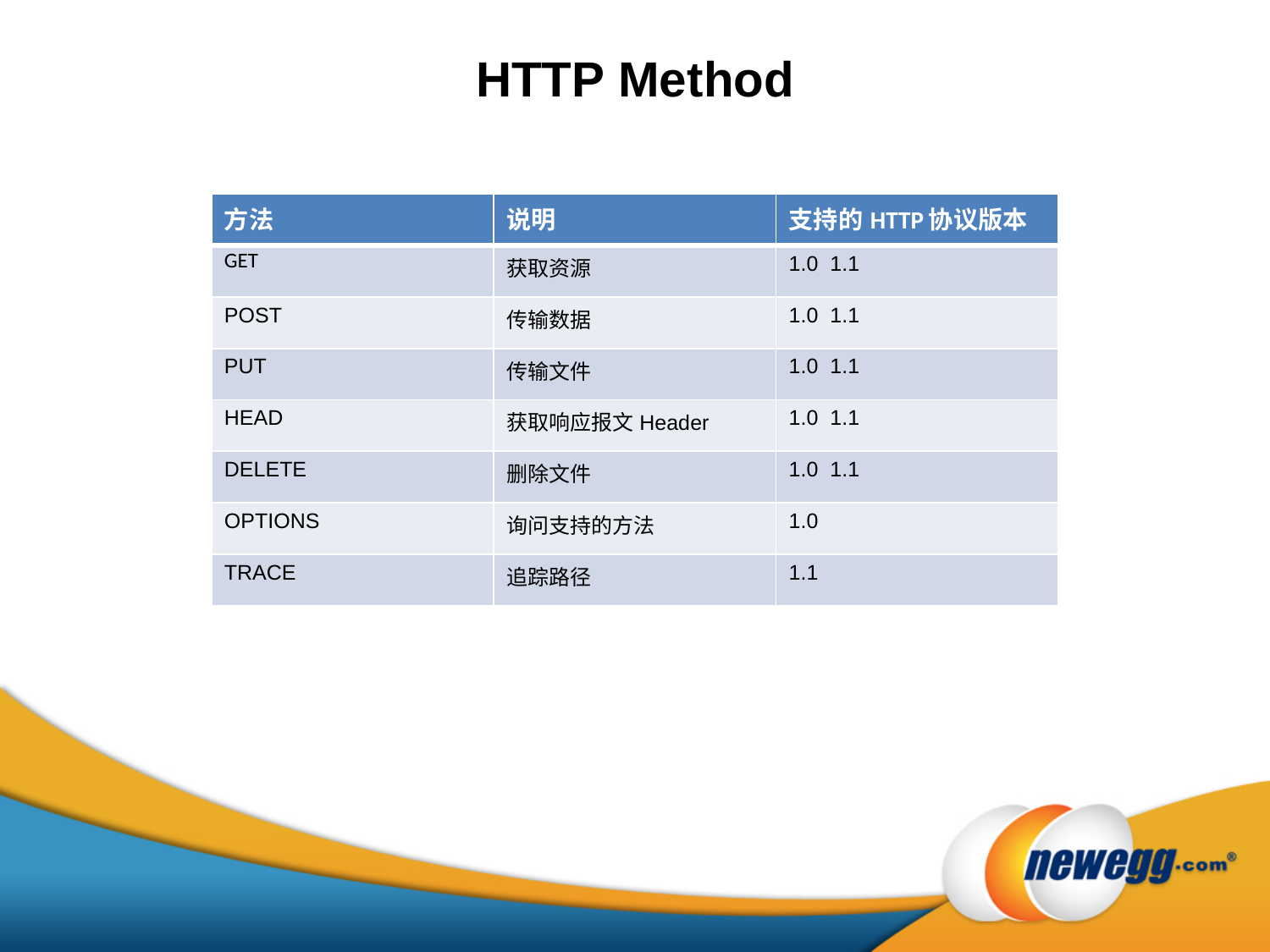

# HTTP Method
| 方法 | 说明 | 支持的HTTP协议版本 |
| --- | --- | --- |
| GET | 获取资源 | 1.0 1.1 |
| POST | 传输数据 | 1.0 1.1 |
| PUT | 传输文件 | 1.0 1.1 |
| HEAD | 获取响应报文Header | 1.0 1.1 |
| DELETE | 删除文件 | 1.0 1.1 |
| OPTIONS | 询问支持的方法 | 1.0 |
| TRACE | 追踪路径 | 1.1 |